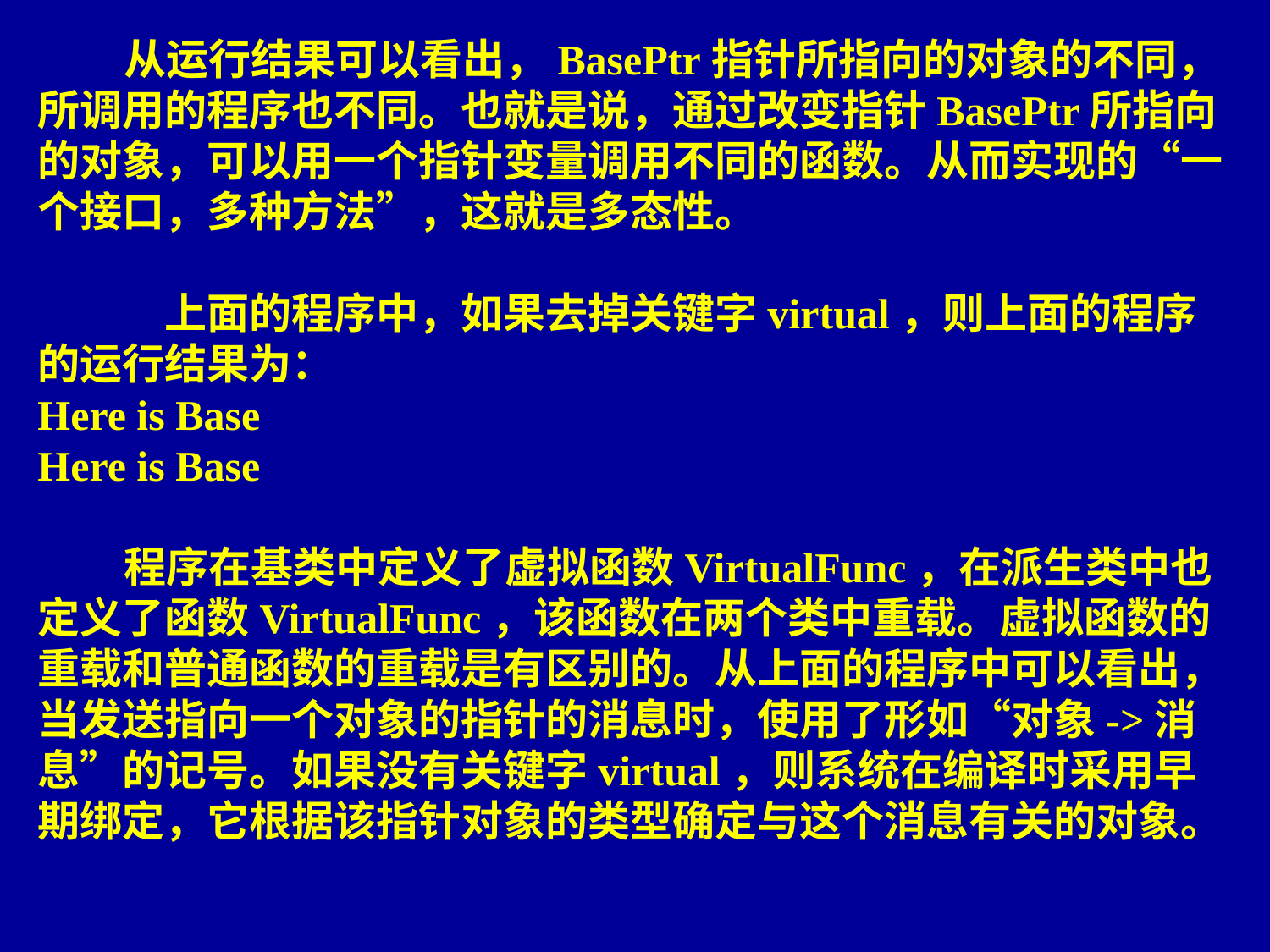

从运行结果可以看出，BasePtr指针所指向的对象的不同，所调用的程序也不同。也就是说，通过改变指针BasePtr所指向的对象，可以用一个指针变量调用不同的函数。从而实现的“一个接口，多种方法”，这就是多态性。

	上面的程序中，如果去掉关键字virtual，则上面的程序的运行结果为：
Here is Base
Here is Base

        程序在基类中定义了虚拟函数VirtualFunc，在派生类中也定义了函数VirtualFunc，该函数在两个类中重载。虚拟函数的重载和普通函数的重载是有区别的。从上面的程序中可以看出，当发送指向一个对象的指针的消息时，使用了形如“对象->消息”的记号。如果没有关键字virtual，则系统在编译时采用早期绑定，它根据该指针对象的类型确定与这个消息有关的对象。